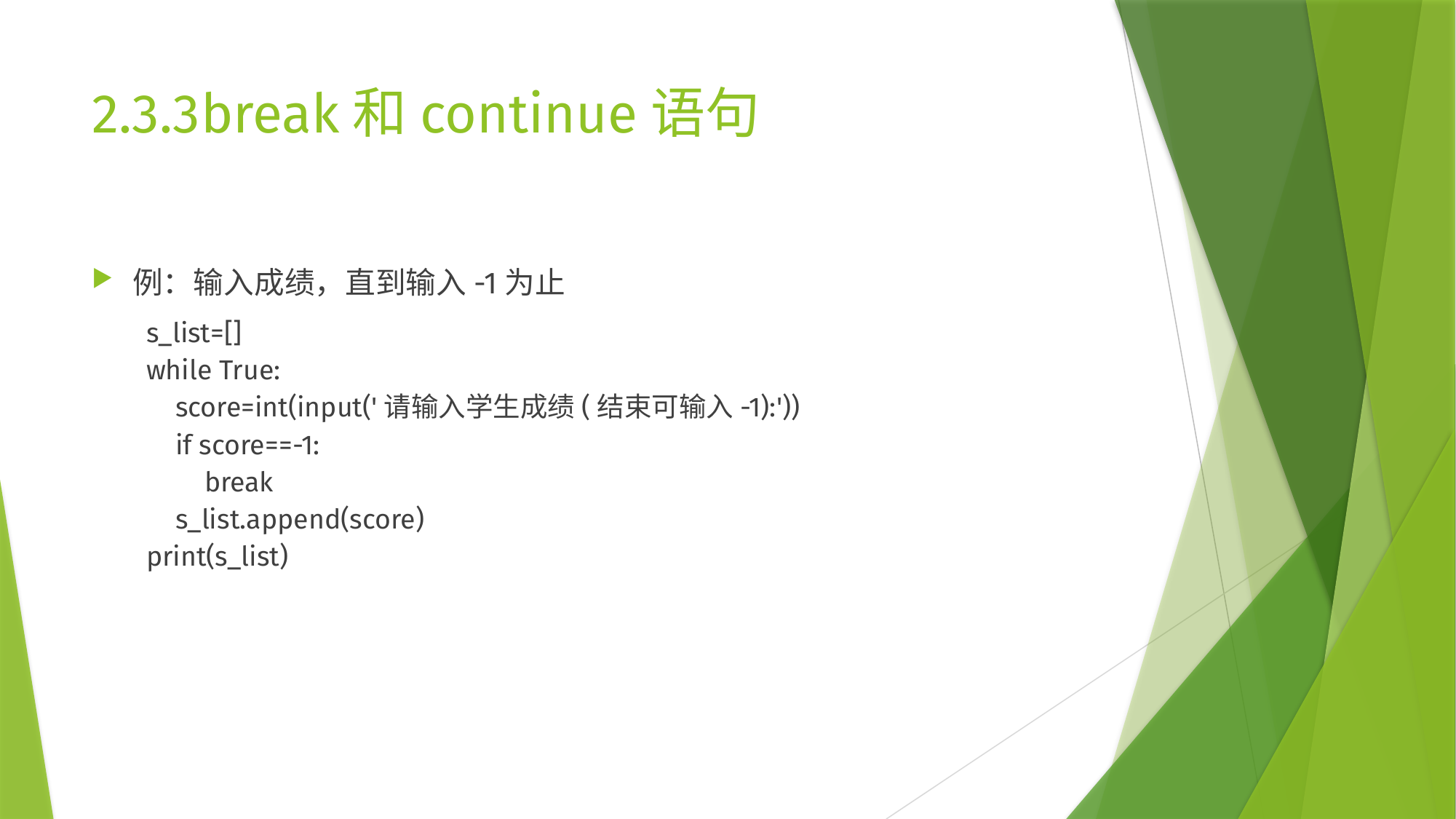

# 2.3.3	break和continue语句
例：输入成绩，直到输入-1为止
s_list=[]
while True:
    score=int(input('请输入学生成绩(结束可输入-1):'))
    if score==-1:
        break
    s_list.append(score)
print(s_list)